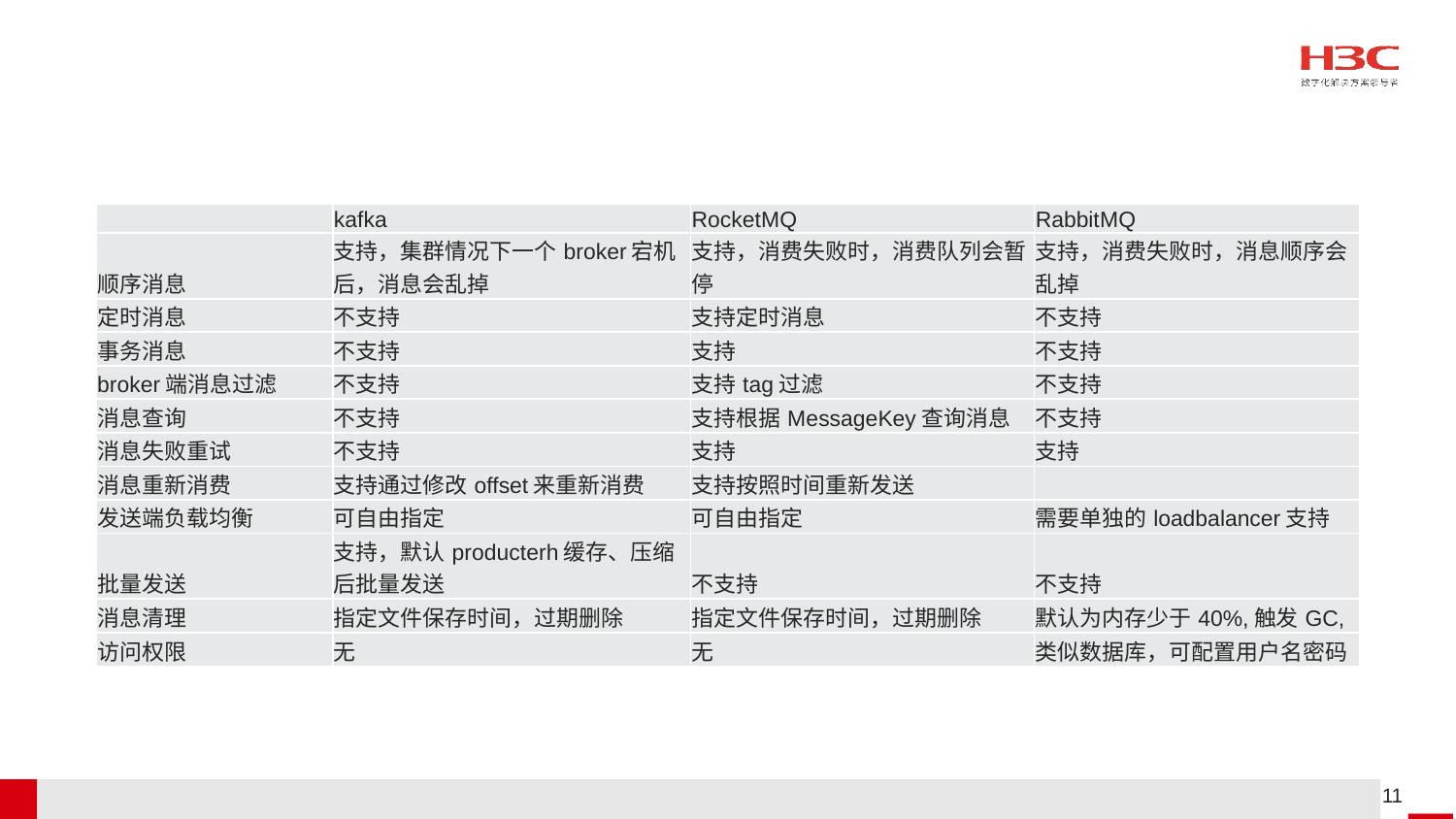

|  | kafka | RocketMQ | RabbitMQ |
| --- | --- | --- | --- |
| 顺序消息 | 支持，集群情况下一个broker宕机后，消息会乱掉 | 支持，消费失败时，消费队列会暂停 | 支持，消费失败时，消息顺序会乱掉 |
| 定时消息 | 不支持 | 支持定时消息 | 不支持 |
| 事务消息 | 不支持 | 支持 | 不支持 |
| broker端消息过滤 | 不支持 | 支持tag过滤 | 不支持 |
| 消息查询 | 不支持 | 支持根据MessageKey查询消息 | 不支持 |
| 消息失败重试 | 不支持 | 支持 | 支持 |
| 消息重新消费 | 支持通过修改offset来重新消费 | 支持按照时间重新发送 |  |
| 发送端负载均衡 | 可自由指定 | 可自由指定 | 需要单独的loadbalancer支持 |
| 批量发送 | 支持，默认producterh缓存、压缩后批量发送 | 不支持 | 不支持 |
| 消息清理 | 指定文件保存时间，过期删除 | 指定文件保存时间，过期删除 | 默认为内存少于40%,触发GC, |
| 访问权限 | 无 | 无 | 类似数据库，可配置用户名密码 |